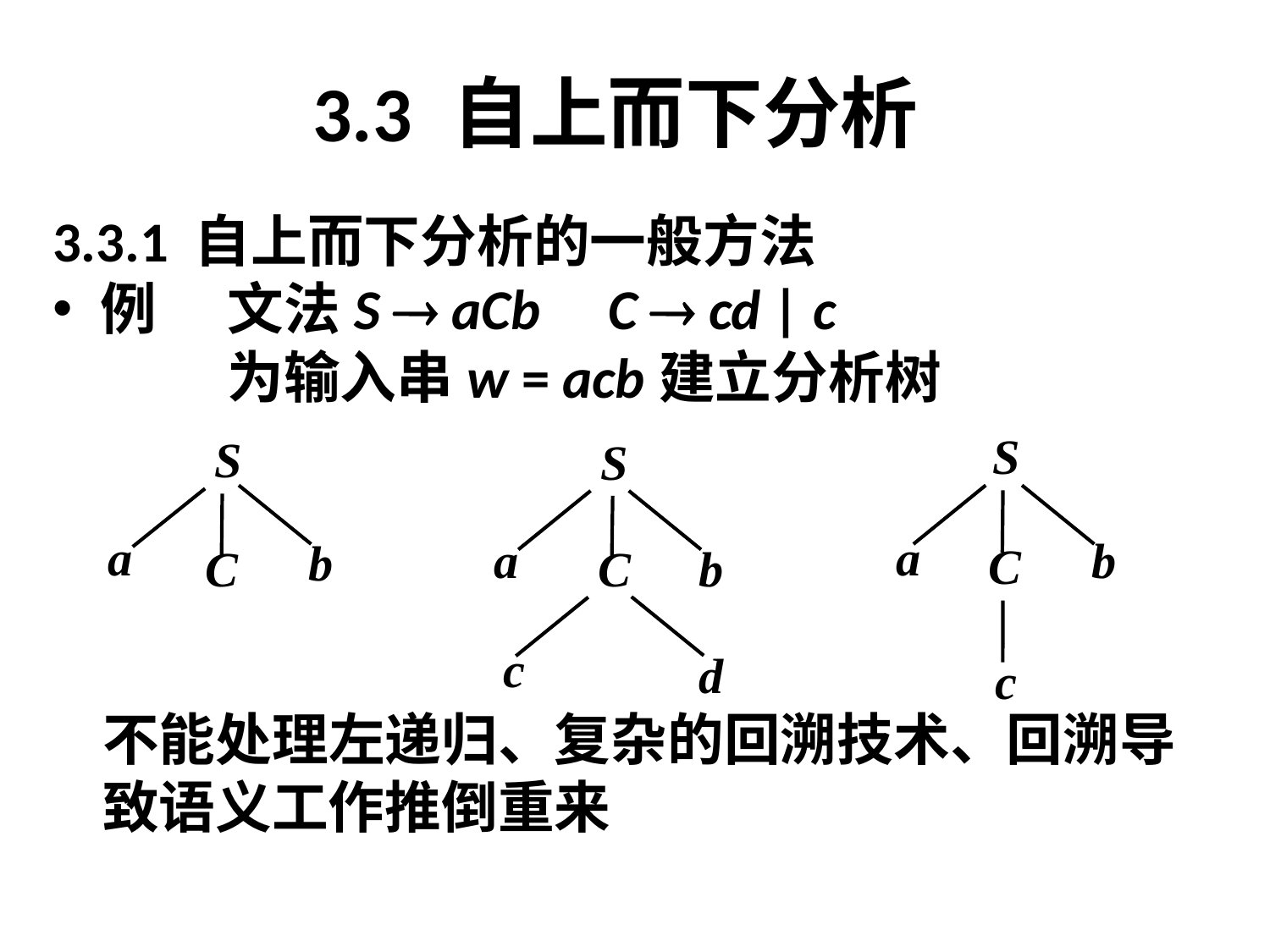

# 3.3 自上而下分析
3.3.1 自上而下分析的一般方法
例	文法	S → aCb	C → cd | c
		为输入串w = acb建立分析树
S
S
S

a
a
a
b
b
C
C
C
b

c
d
c
	不能处理左递归、复杂的回溯技术、回溯导致语义工作推倒重来